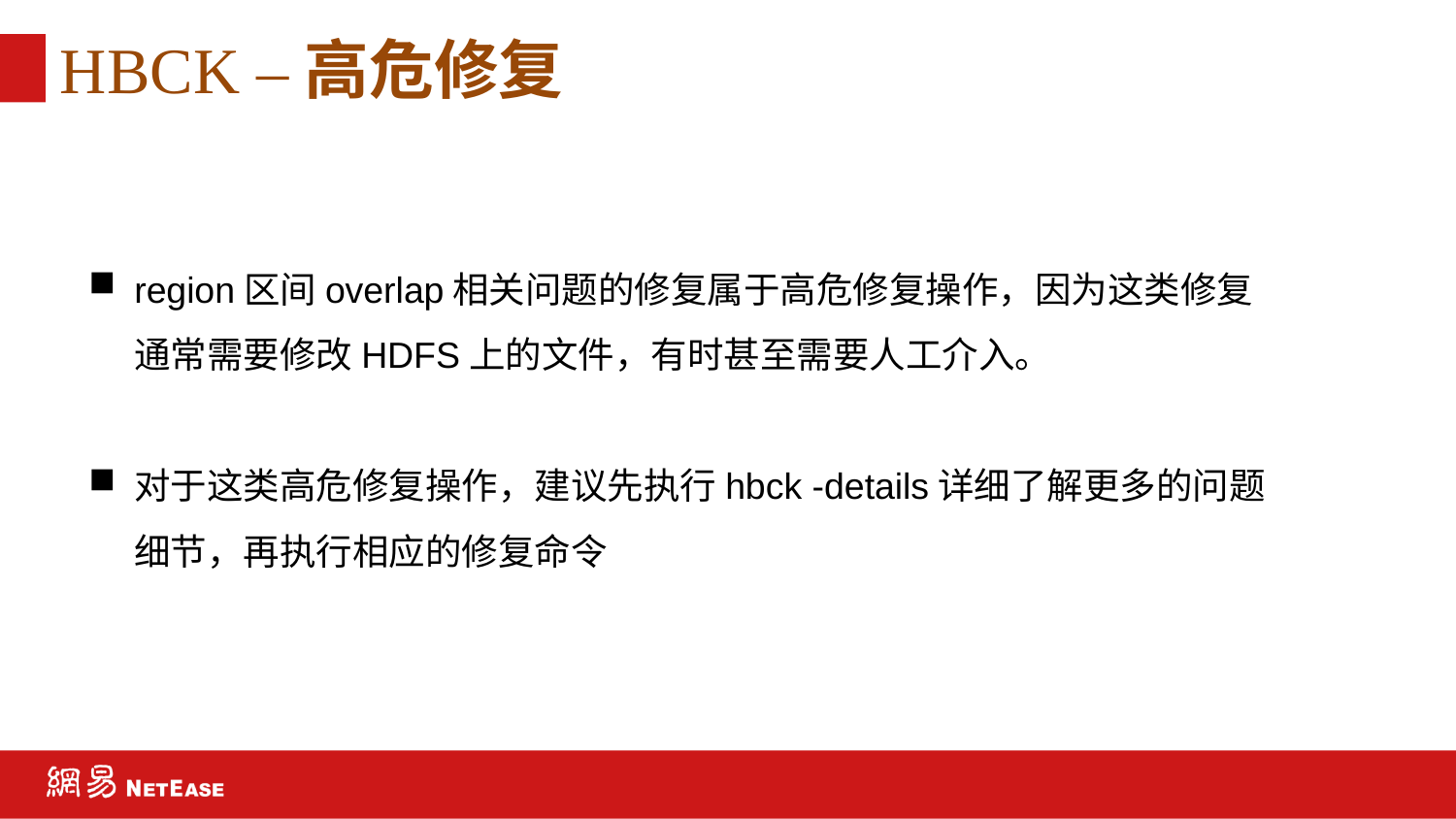

# HBCK –高危修复
region区间overlap相关问题的修复属于高危修复操作，因为这类修复通常需要修改HDFS上的文件，有时甚至需要人工介入。

对于这类高危修复操作，建议先执行hbck -details详细了解更多的问题细节，再执行相应的修复命令